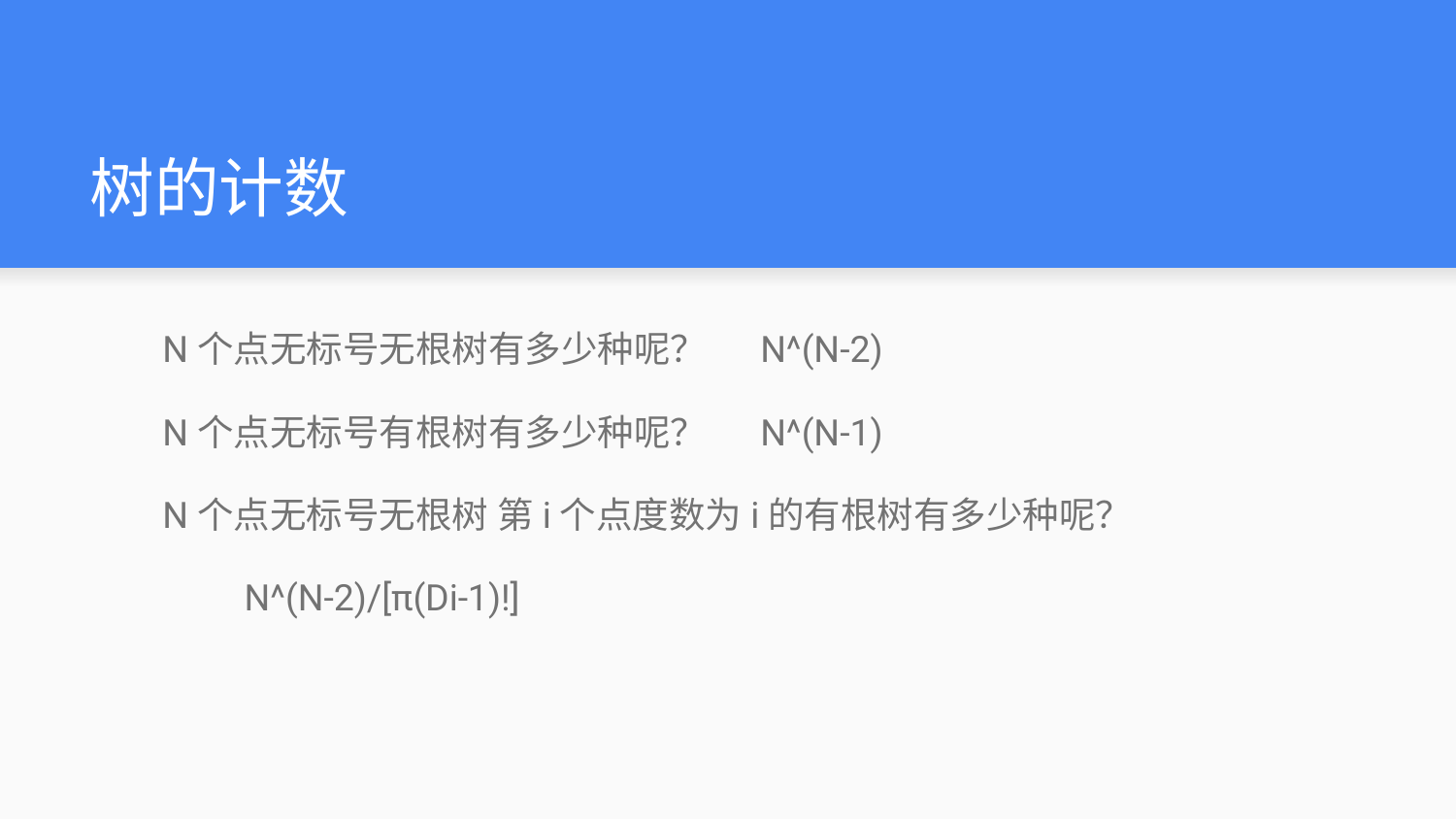

# 树的计数
N个点无标号无根树有多少种呢？     N^(N-2)
N个点无标号有根树有多少种呢？     N^(N-1)
N个点无标号无根树 第i个点度数为i的有根树有多少种呢？
	 N^(N-2)/[π(Di-1)!]